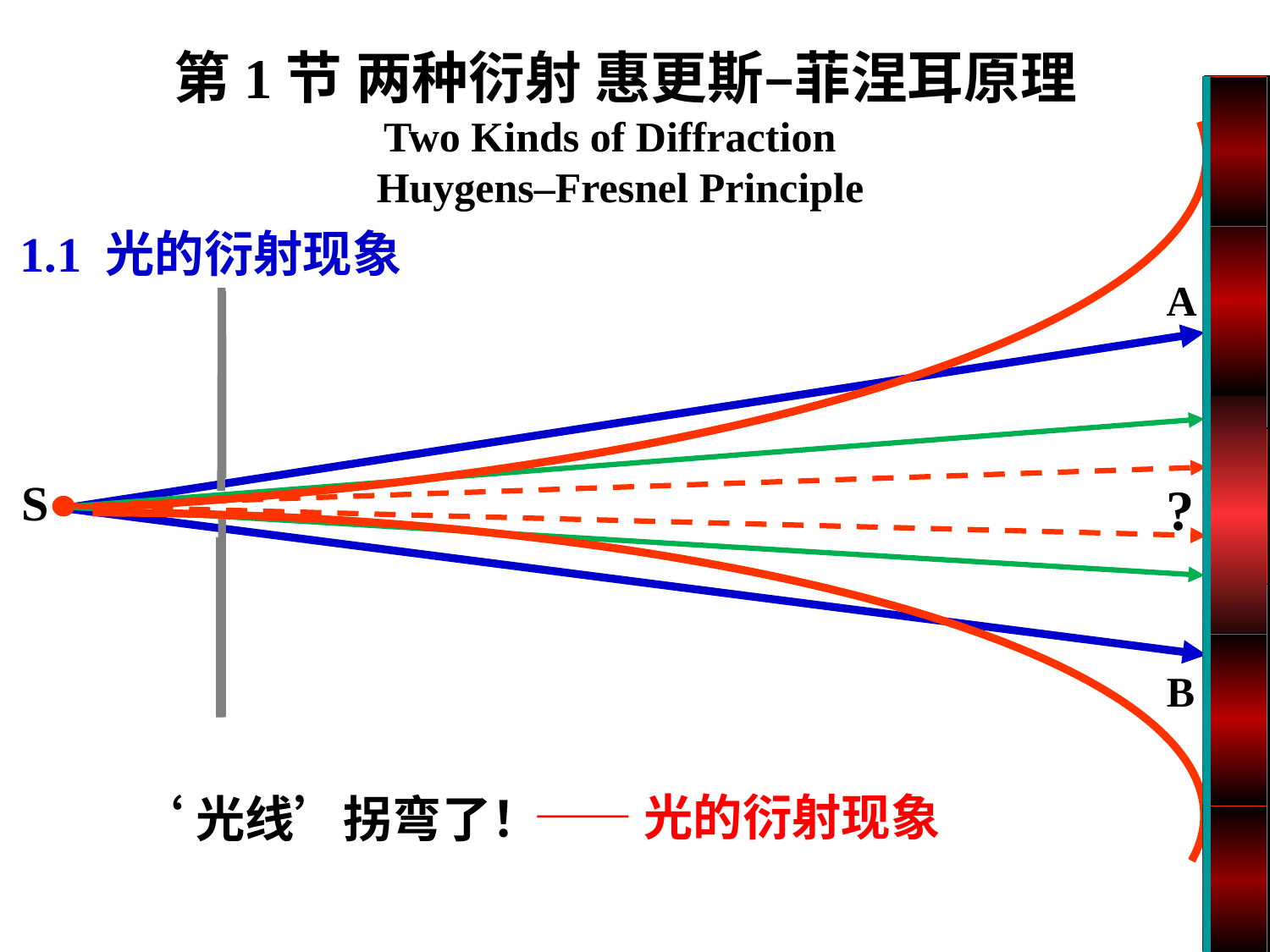

第1节 两种衍射 惠更斯–菲涅耳原理
Two Kinds of Diffraction
Huygens–Fresnel Principle

1.1 光的衍射现象
A

S

?

B
——光的衍射现象
‘光线’拐弯了！
1